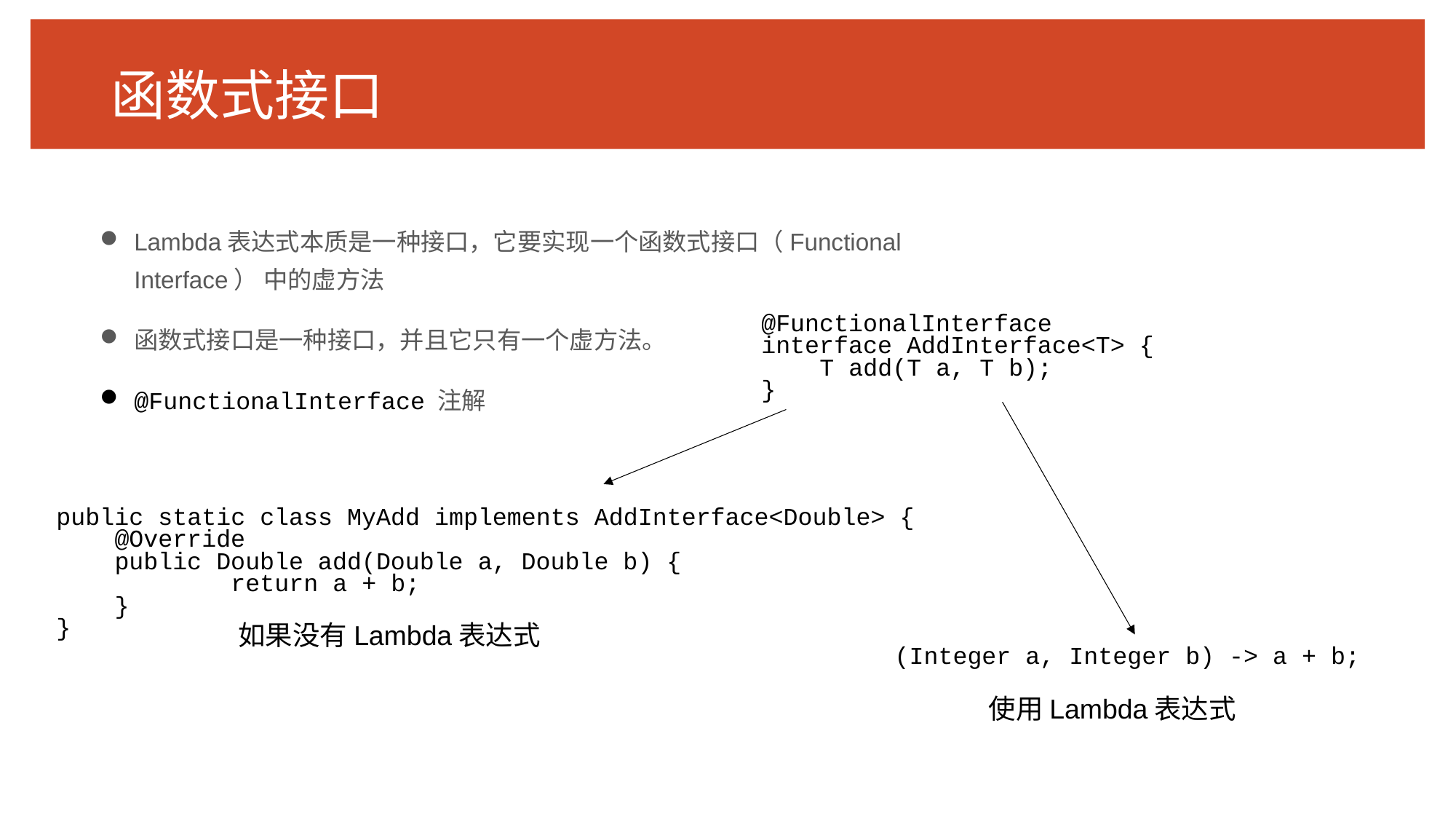

# 函数式接口
Lambda表达式本质是一种接口，它要实现一个函数式接口（Functional Interface） 中的虚方法
函数式接口是一种接口，并且它只有一个虚方法。
@FunctionalInterface 注解
@FunctionalInterface
interface AddInterface<T> {
    T add(T a, T b);
}
public static class MyAdd implements AddInterface<Double> {
    @Override
    public Double add(Double a, Double b) {
            return a + b;
    }
}
如果没有Lambda表达式
(Integer a, Integer b) -> a + b;
使用Lambda表达式